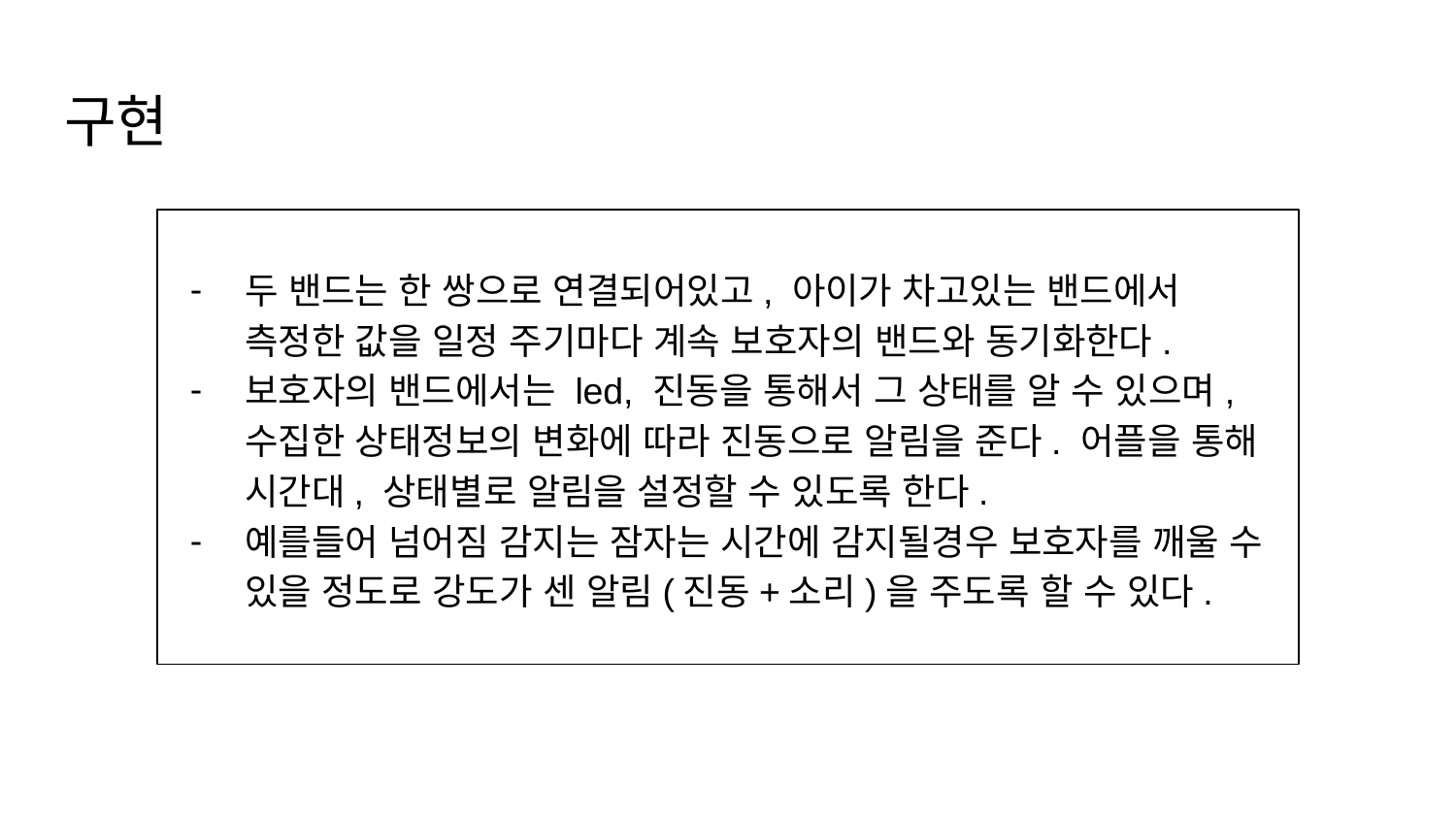

# 구현
두 밴드는 한 쌍으로 연결되어있고, 아이가 차고있는 밴드에서 측정한 값을 일정 주기마다 계속 보호자의 밴드와 동기화한다.
보호자의 밴드에서는 led, 진동을 통해서 그 상태를 알 수 있으며, 수집한 상태정보의 변화에 따라 진동으로 알림을 준다. 어플을 통해 시간대, 상태별로 알림을 설정할 수 있도록 한다.
예를들어 넘어짐 감지는 잠자는 시간에 감지될경우 보호자를 깨울 수 있을 정도로 강도가 센 알림(진동+소리)을 주도록 할 수 있다.